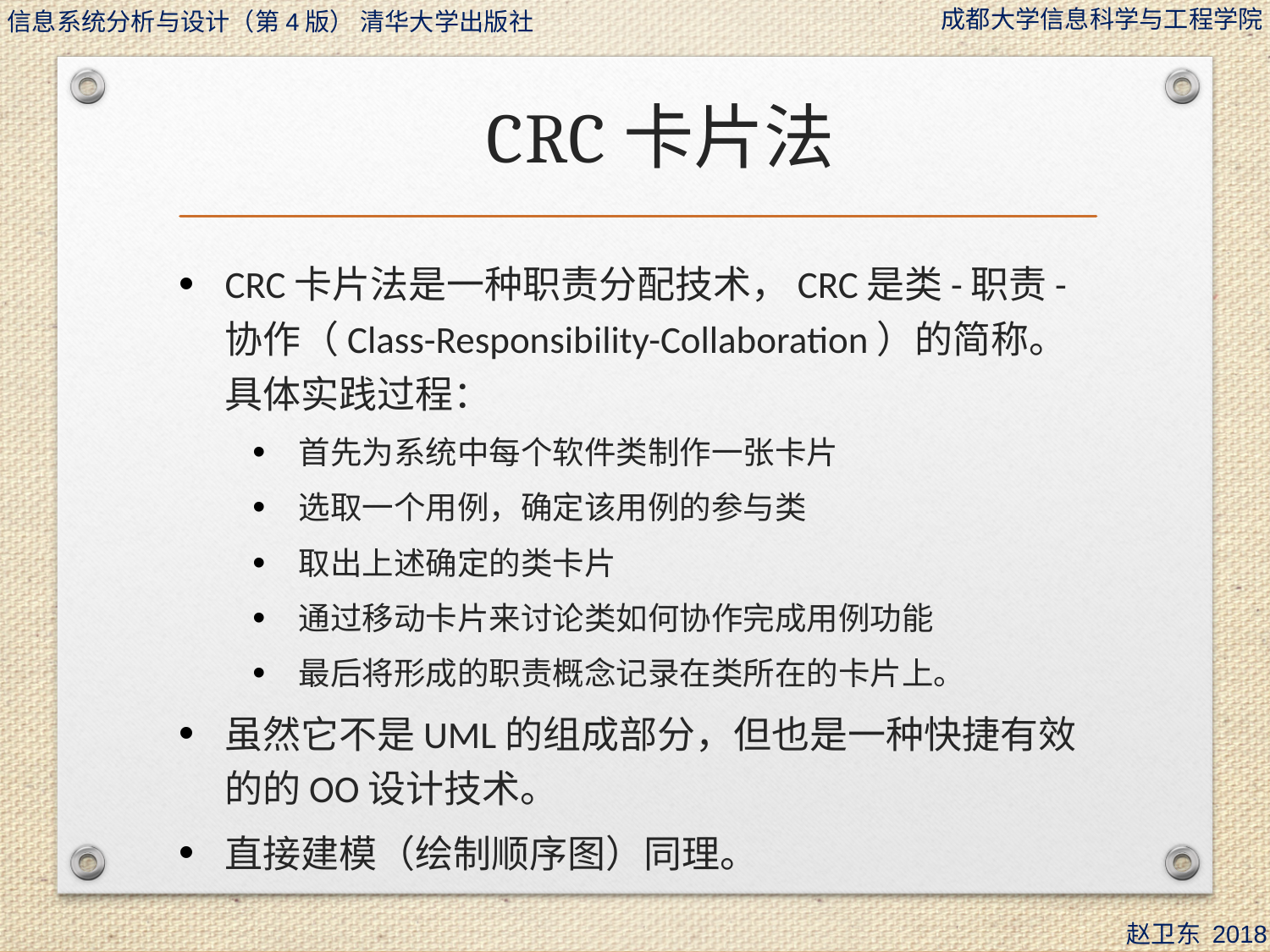

# CRC卡片法
CRC卡片法是一种职责分配技术，CRC是类-职责-协作（Class-Responsibility-Collaboration）的简称。具体实践过程：
首先为系统中每个软件类制作一张卡片
选取一个用例，确定该用例的参与类
取出上述确定的类卡片
通过移动卡片来讨论类如何协作完成用例功能
最后将形成的职责概念记录在类所在的卡片上。
虽然它不是UML的组成部分，但也是一种快捷有效的的OO设计技术。
直接建模（绘制顺序图）同理。